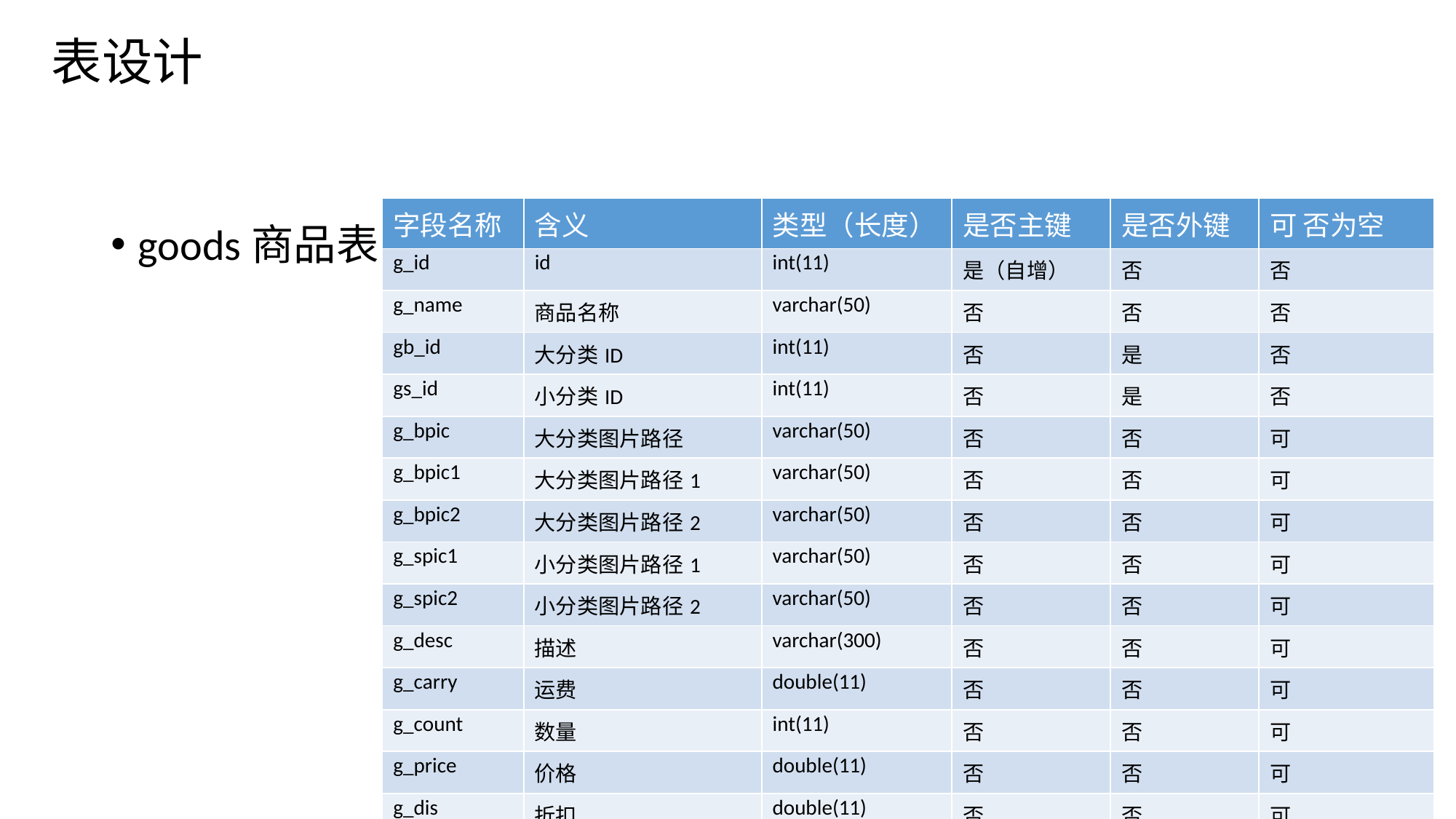

# 表设计
| 字段名称 | 含义 | 类型（长度） | 是否主键 | 是否外键 | 可 否为空 |
| --- | --- | --- | --- | --- | --- |
| g\_id | id | int(11) | 是（自增） | 否 | 否 |
| g\_name | 商品名称 | varchar(50) | 否 | 否 | 否 |
| gb\_id | 大分类ID | int(11) | 否 | 是 | 否 |
| gs\_id | 小分类ID | int(11) | 否 | 是 | 否 |
| g\_bpic | 大分类图片路径 | varchar(50) | 否 | 否 | 可 |
| g\_bpic1 | 大分类图片路径1 | varchar(50) | 否 | 否 | 可 |
| g\_bpic2 | 大分类图片路径2 | varchar(50) | 否 | 否 | 可 |
| g\_spic1 | 小分类图片路径1 | varchar(50) | 否 | 否 | 可 |
| g\_spic2 | 小分类图片路径2 | varchar(50) | 否 | 否 | 可 |
| g\_desc | 描述 | varchar(300) | 否 | 否 | 可 |
| g\_carry | 运费 | double(11) | 否 | 否 | 可 |
| g\_count | 数量 | int(11) | 否 | 否 | 可 |
| g\_price | 价格 | double(11) | 否 | 否 | 可 |
| g\_dis | 折扣 | double(11) | 否 | 否 | 可 |
| g\_type | 商品类型 | varchar(10) | 否 | 否 | 否 |
goods商品表

4